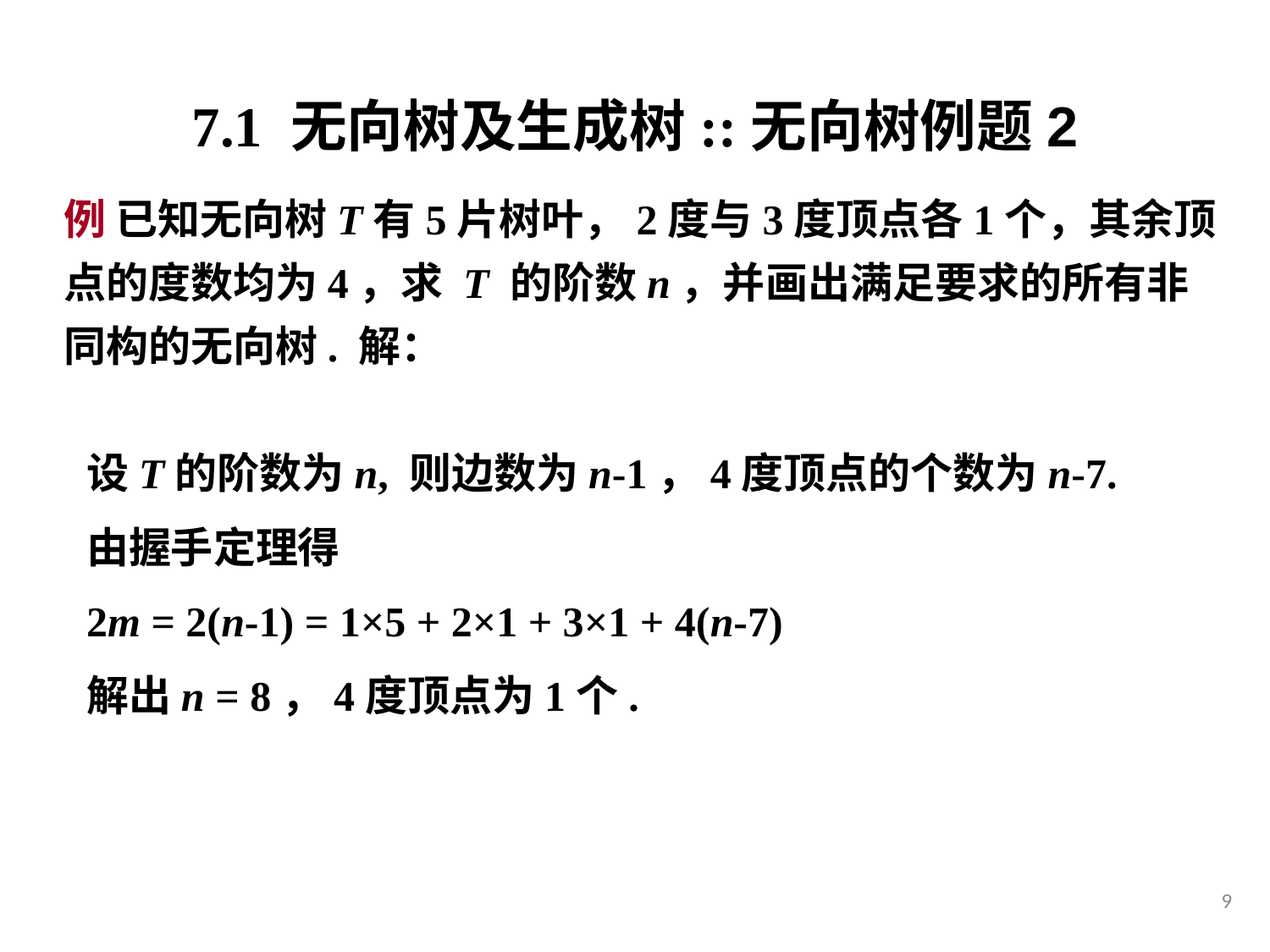

7.1 无向树及生成树::无向树例题2
例 已知无向树T有5片树叶，2度与3度顶点各1个，其余顶点的度数均为4，求 T 的阶数n，并画出满足要求的所有非同构的无向树. 解：
设T的阶数为n, 则边数为n-1，4度顶点的个数为n-7.
由握手定理得
2m = 2(n-1) = 1×5 + 2×1 + 3×1 + 4(n-7)
解出n = 8，4度顶点为1个.
9